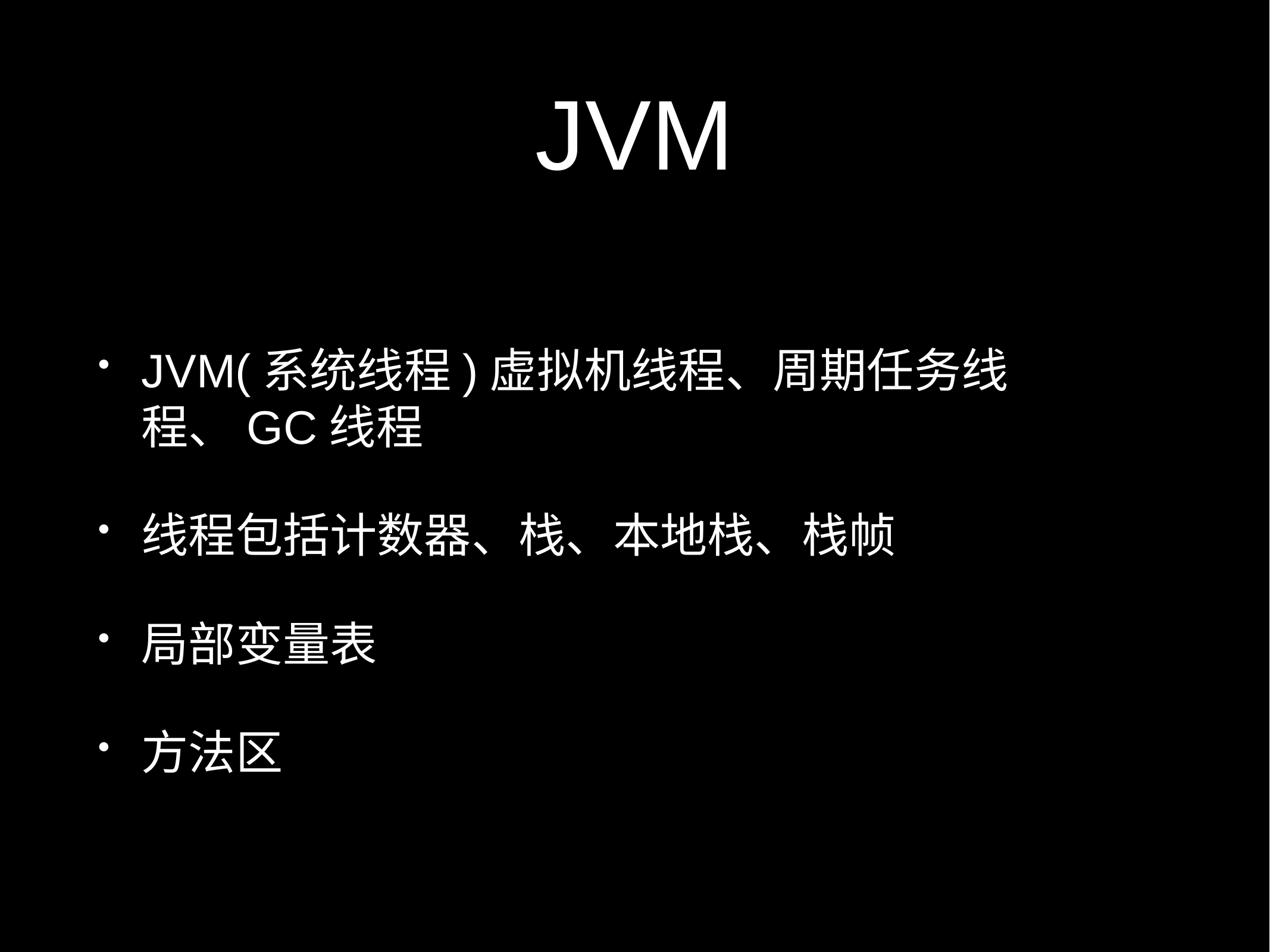

# JVM
JVM(系统线程)虚拟机线程、周期任务线程、GC线程
线程包括计数器、栈、本地栈、栈帧
局部变量表
方法区